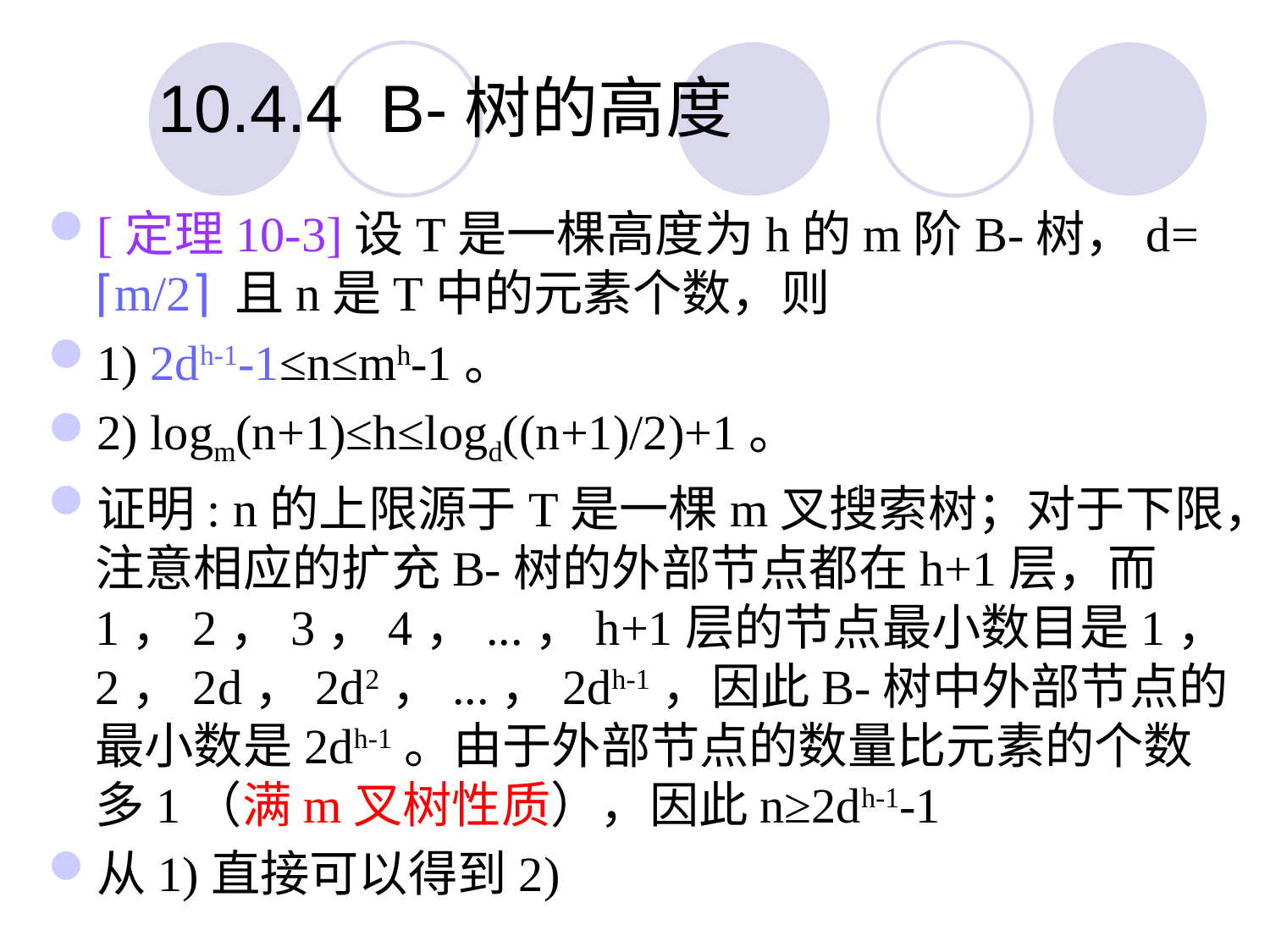

10.4.4  B-树的高度
57

[定理10-3]设T是一棵高度为h的m阶B-树，d= ⌈m/2⌉ 且n是T中的元素个数，则
1) 2dh-1-1≤n≤mh-1。
2) logm(n+1)≤h≤logd((n+1)/2)+1。
证明: n的上限源于T是一棵m叉搜索树；对于下限，注意相应的扩充B-树的外部节点都在h+1层，而1，2，3，4，...，h+1层的节点最小数目是1，2，2d，2d2，...，2dh-1，因此B-树中外部节点的最小数是2dh-1。由于外部节点的数量比元素的个数多1（满m叉树性质），因此n≥2dh-1-1
从1)直接可以得到2)